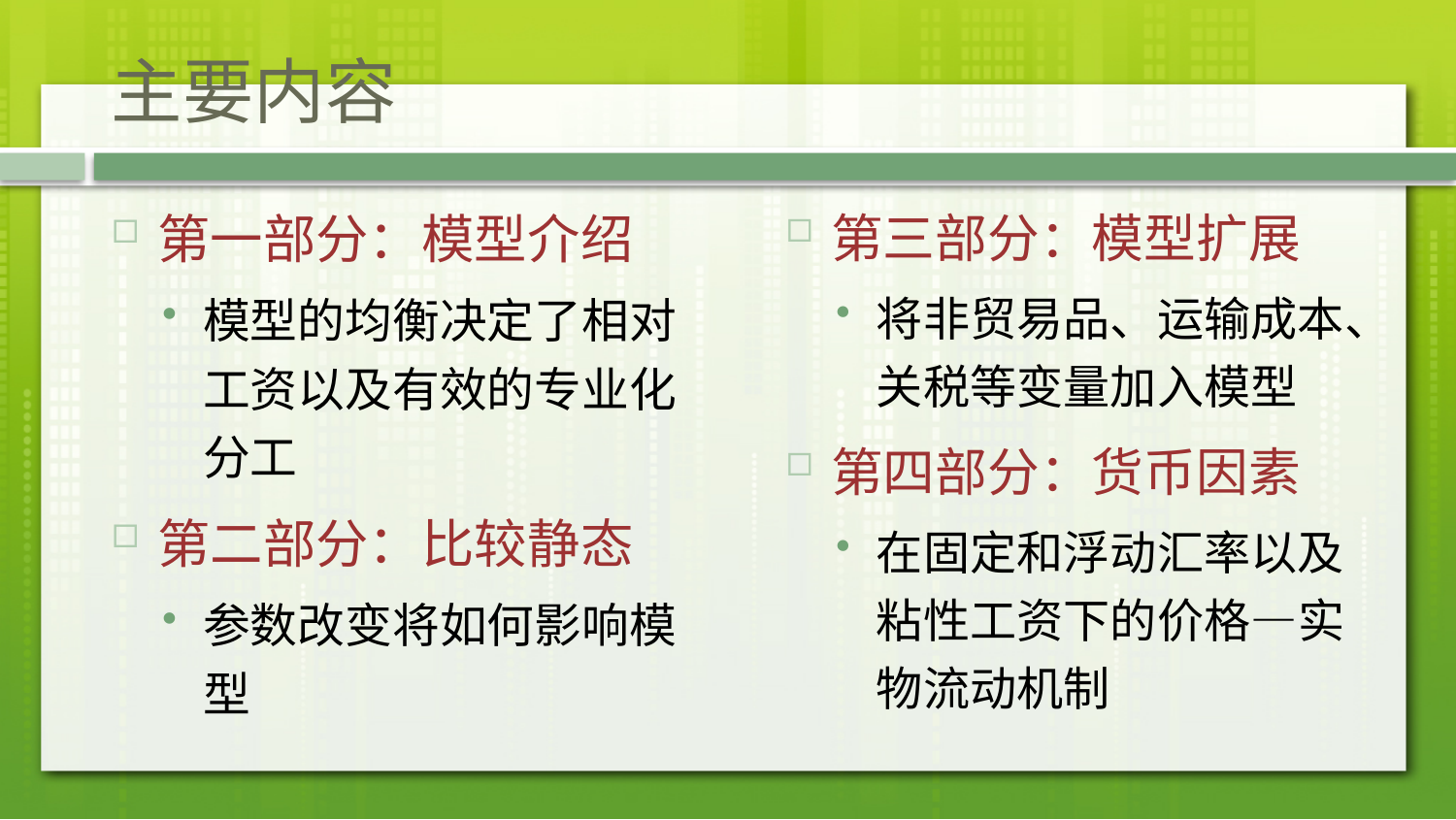

# 主要内容
第一部分：模型介绍
模型的均衡决定了相对工资以及有效的专业化分工
第二部分：比较静态
参数改变将如何影响模型

第三部分：模型扩展
将非贸易品、运输成本、关税等变量加入模型
第四部分：货币因素
在固定和浮动汇率以及粘性工资下的价格—实物流动机制